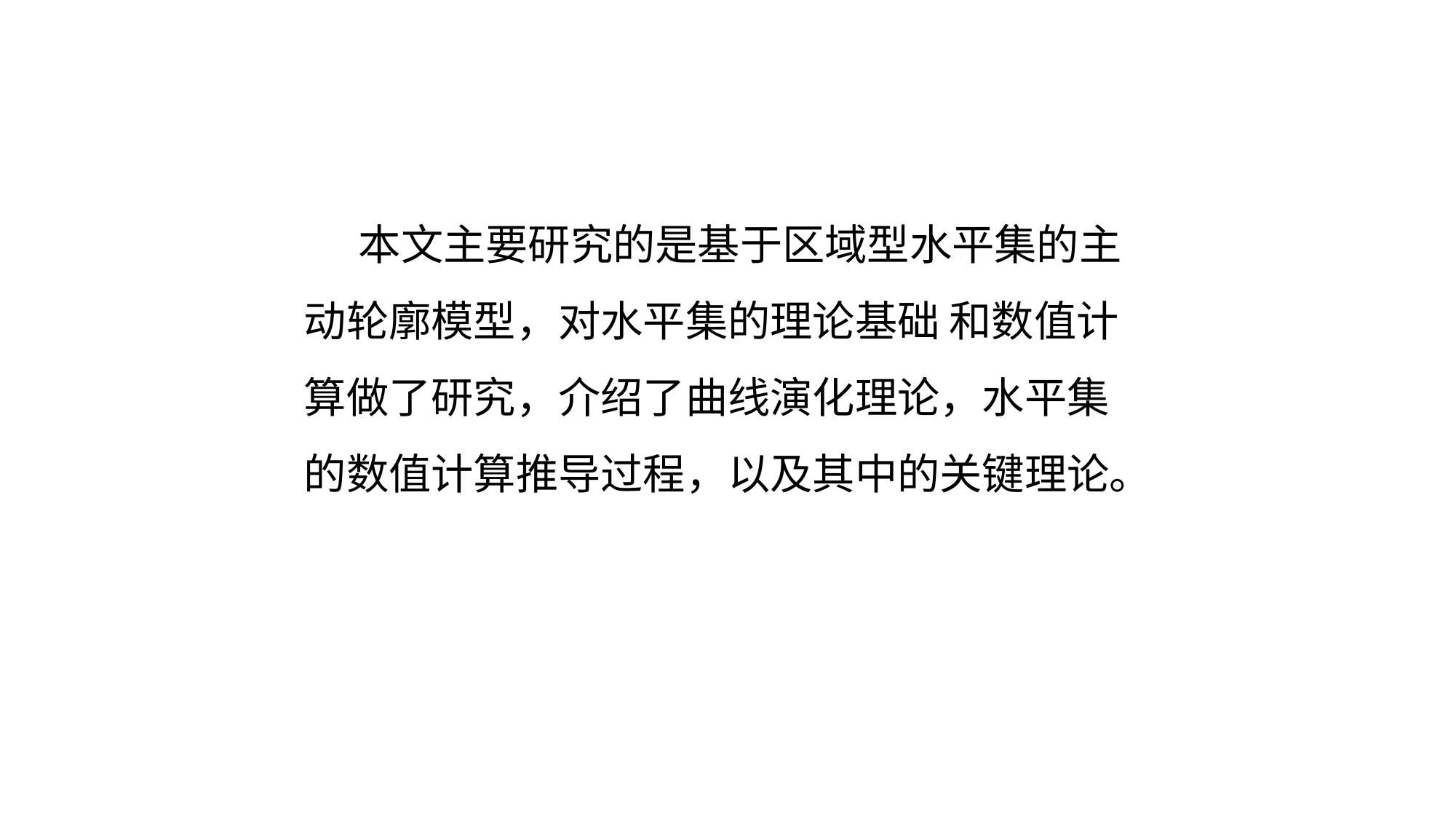

本文主要研究的是基于区域型水平集的主动轮廓模型，对水平集的理论基础 和数值计算做了研究，介绍了曲线演化理论，水平集的数值计算推导过程，以及其中的关键理论。